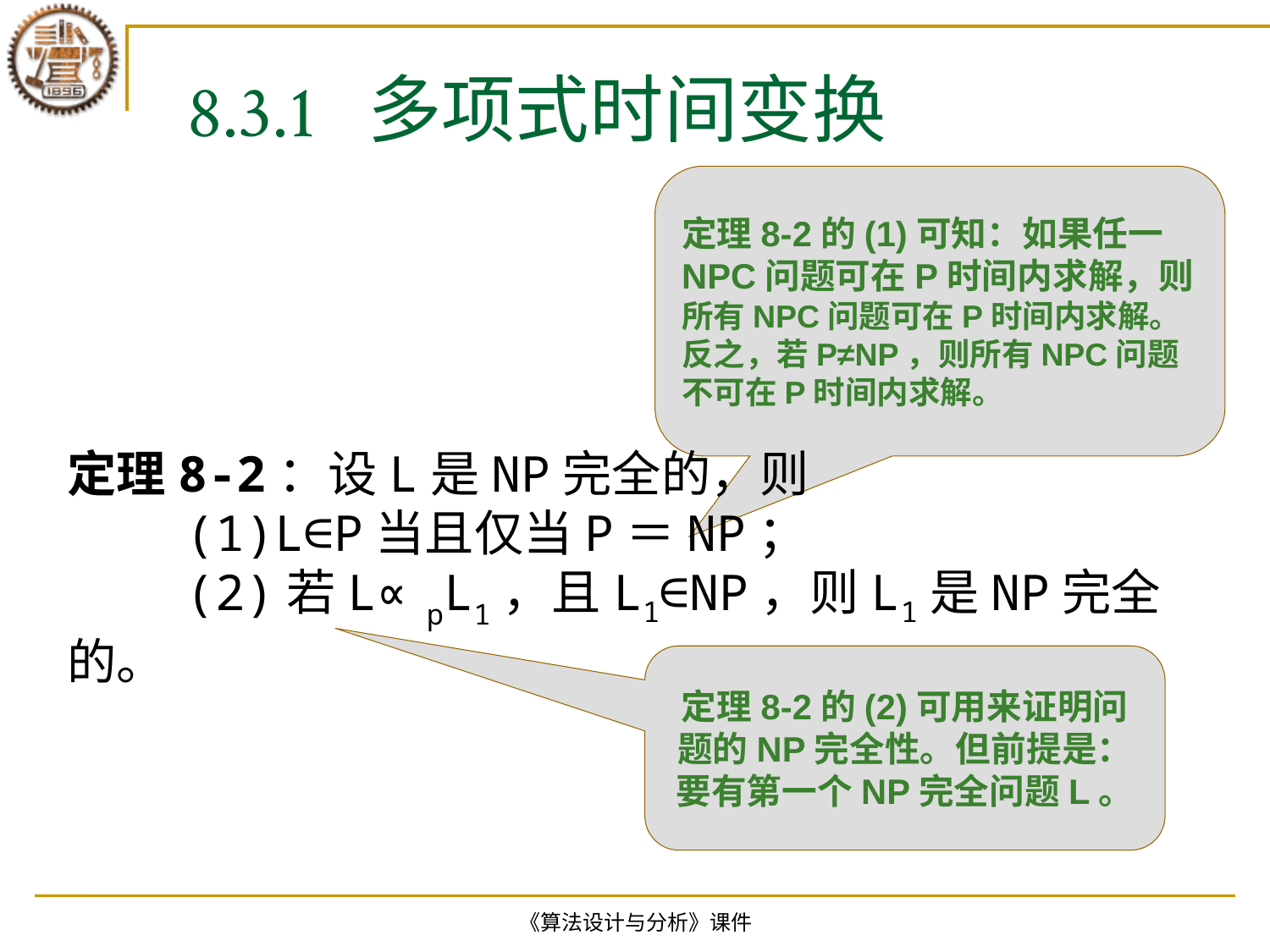

# 8.3.1  多项式时间变换
定理8-2的(1)可知：如果任一NPC问题可在P时间内求解，则所有NPC问题可在P时间内求解。反之，若P≠NP，则所有NPC问题不可在P时间内求解。
定理8-2：设L是NP完全的，则
    (1)L∈P当且仅当P＝NP；
    (2)若L∝pL1，且L1∈NP，则L1是NP完全的。
定理8-2的(2)可用来证明问题的NP完全性。但前提是：要有第一个NP完全问题L。

《算法设计与分析》课件
35